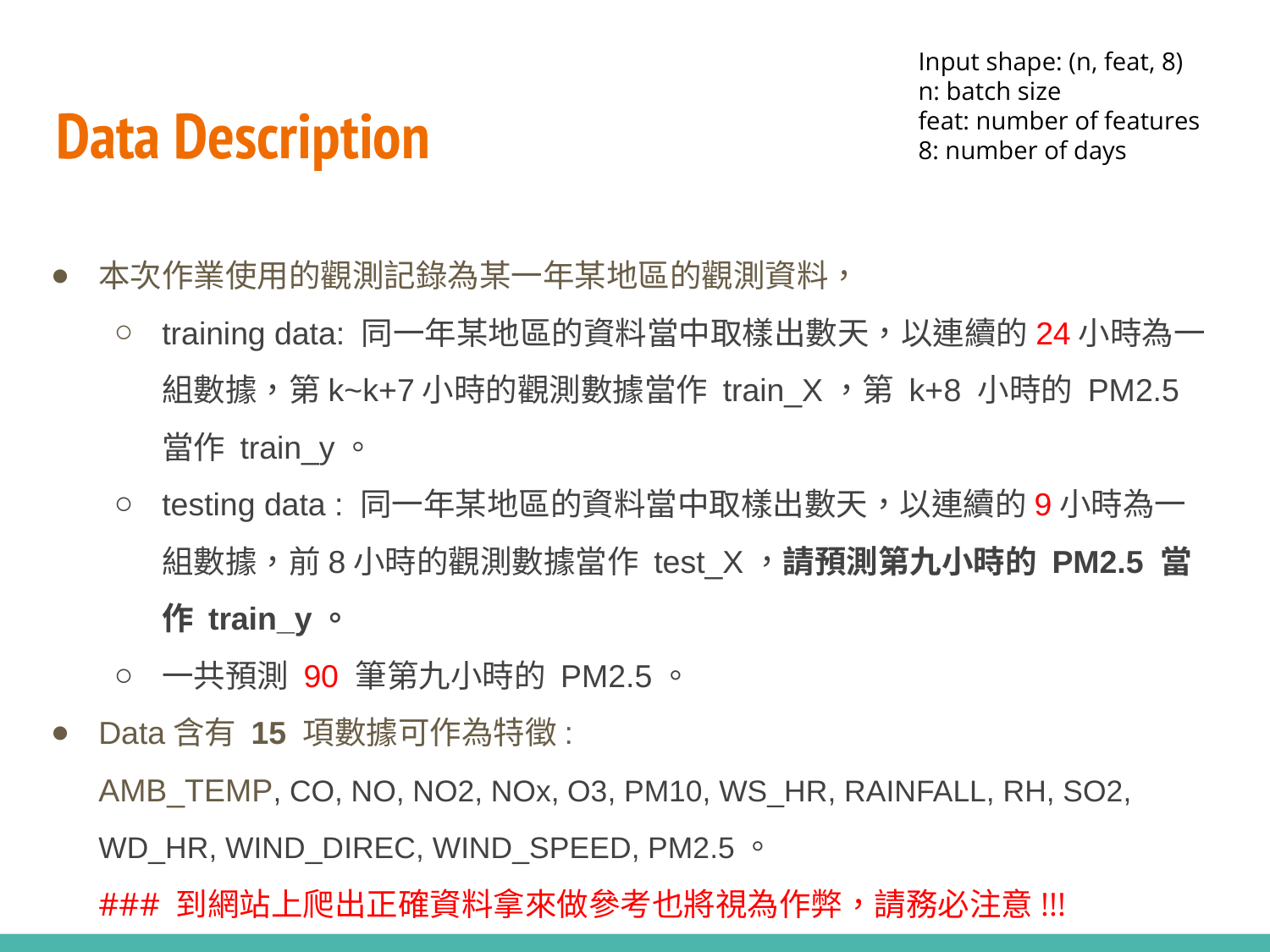

Input shape: (n, feat, 8)
n: batch size
feat: number of features
8: number of days
# Data Description
本次作業使用的觀測記錄為某一年某地區的觀測資料，
training data: 同一年某地區的資料當中取樣出數天，以連續的24小時為一組數據，第k~k+7小時的觀測數據當作 train_X，第 k+8 小時的 PM2.5 當作 train_y。
testing data : 同一年某地區的資料當中取樣出數天，以連續的9小時為一組數據，前8小時的觀測數據當作 test_X，請預測第九小時的 PM2.5 當作 train_y。
一共預測 90 筆第九小時的 PM2.5。
Data含有 15 項數據可作為特徵:
AMB_TEMP, CO, NO, NO2, NOx, O3, PM10, WS_HR, RAINFALL, RH, SO2, WD_HR, WIND_DIREC, WIND_SPEED, PM2.5。
### 到網站上爬出正確資料拿來做參考也將視為作弊，請務必注意!!!